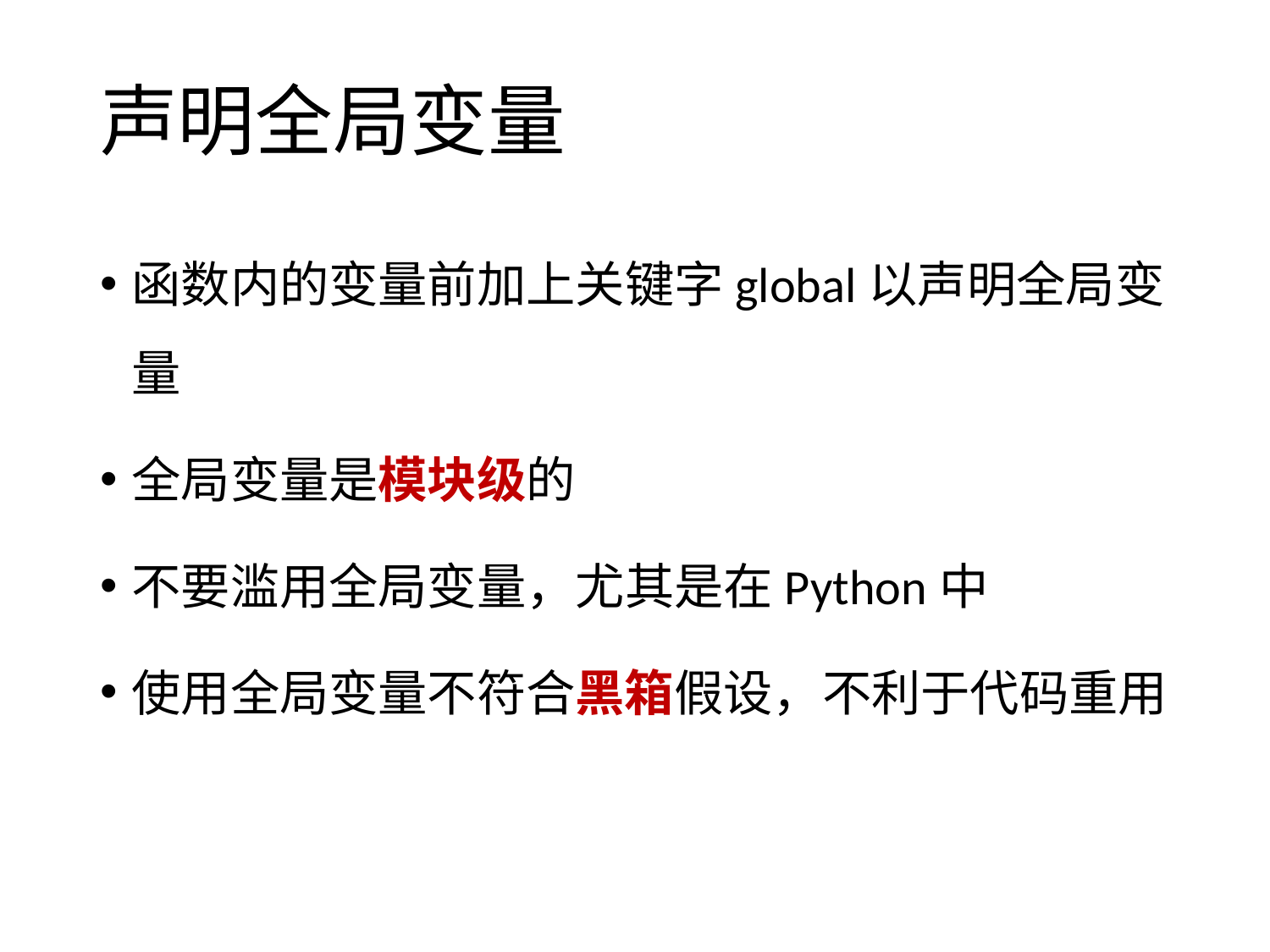

# 声明全局变量
函数内的变量前加上关键字global以声明全局变量
全局变量是模块级的
不要滥用全局变量，尤其是在Python中
使用全局变量不符合黑箱假设，不利于代码重用